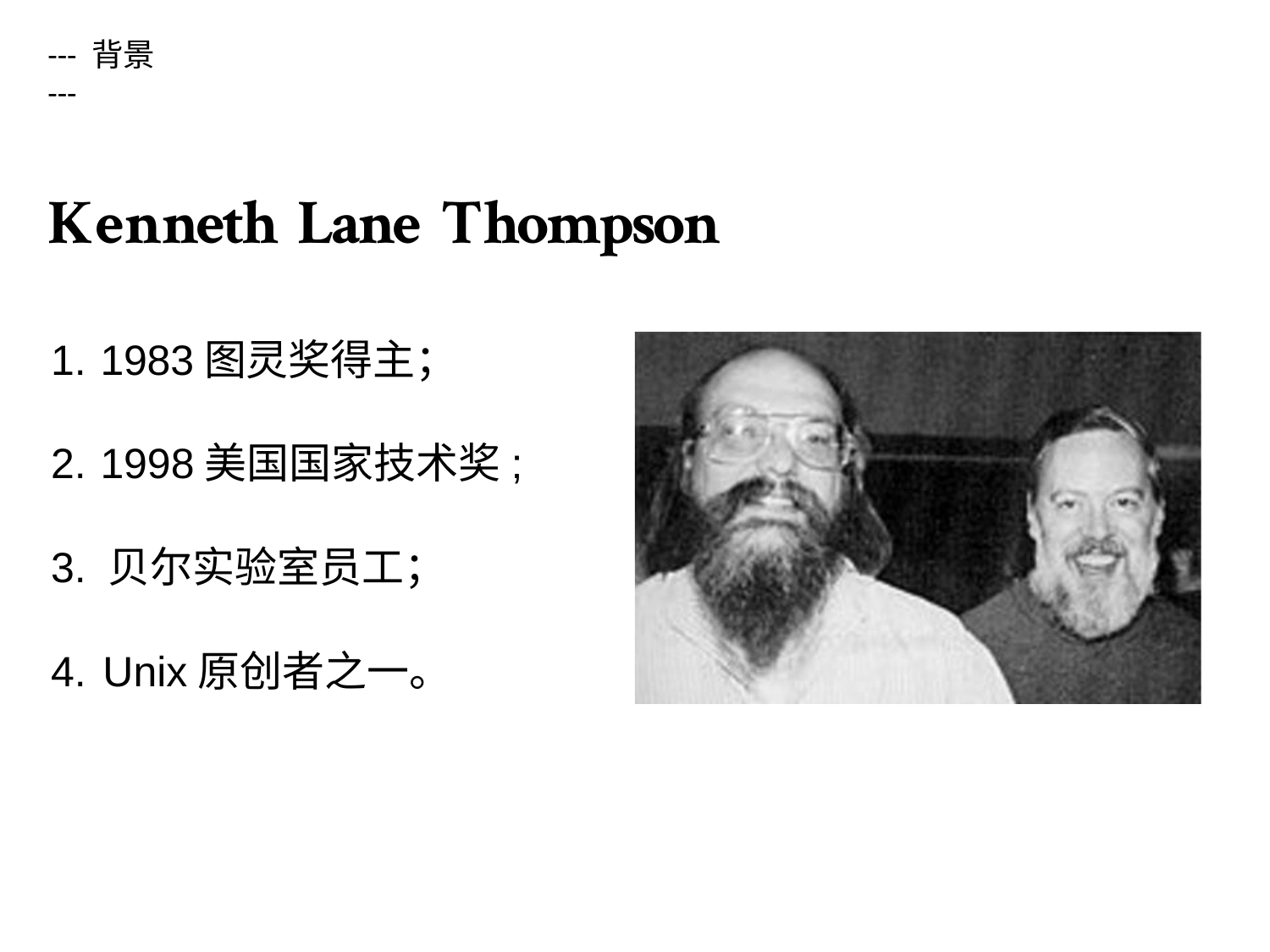

--- 背景 ---
# Kenneth  Lane	 Thompson

1.	1983图灵奖得主；

2.	1998美国国家技术奖;

3. 贝尔实验室员工；

4.	Unix原创者之一。